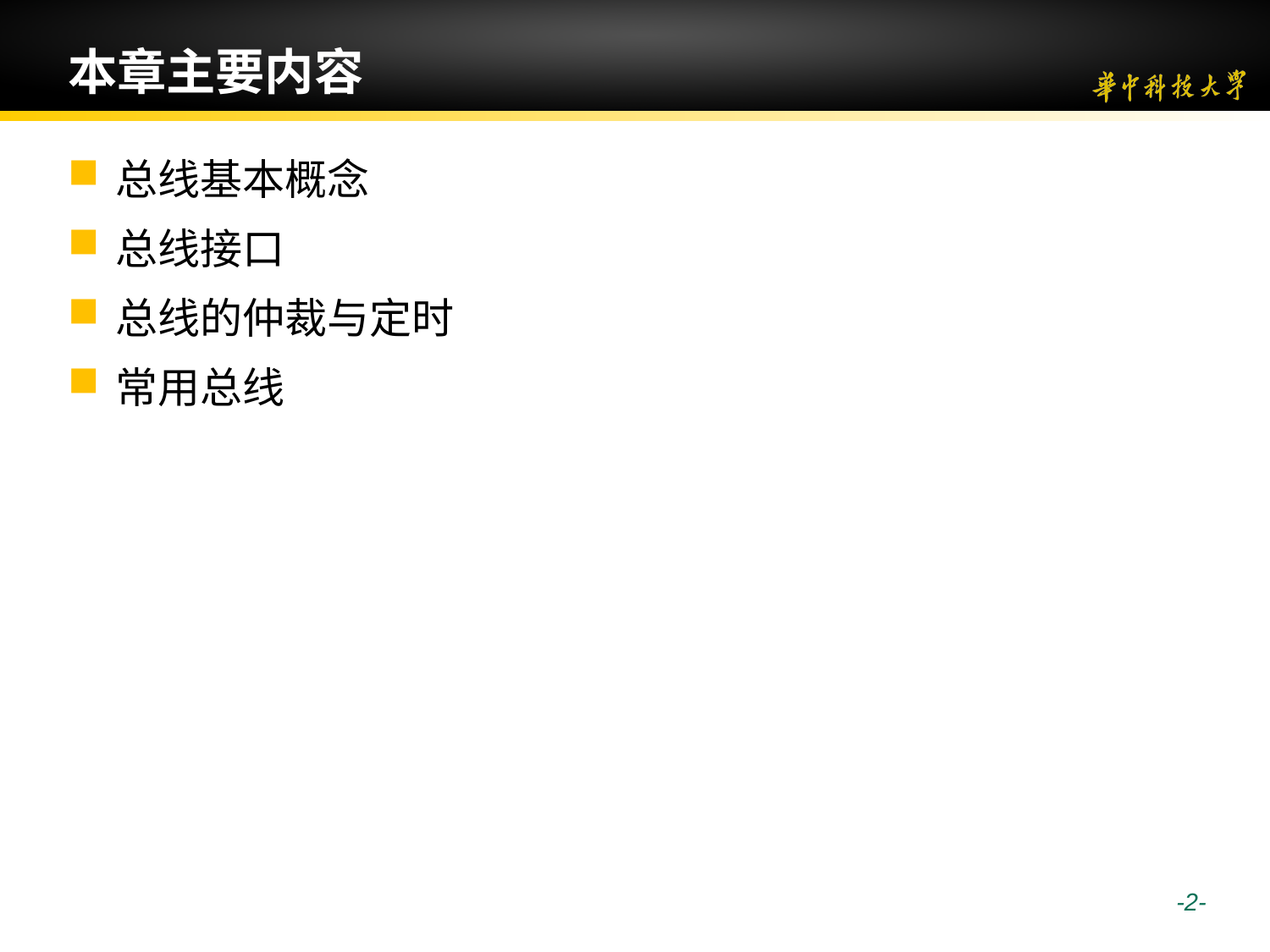

# 本章主要内容
总线基本概念
总线接口
总线的仲裁与定时
常用总线
 -2-